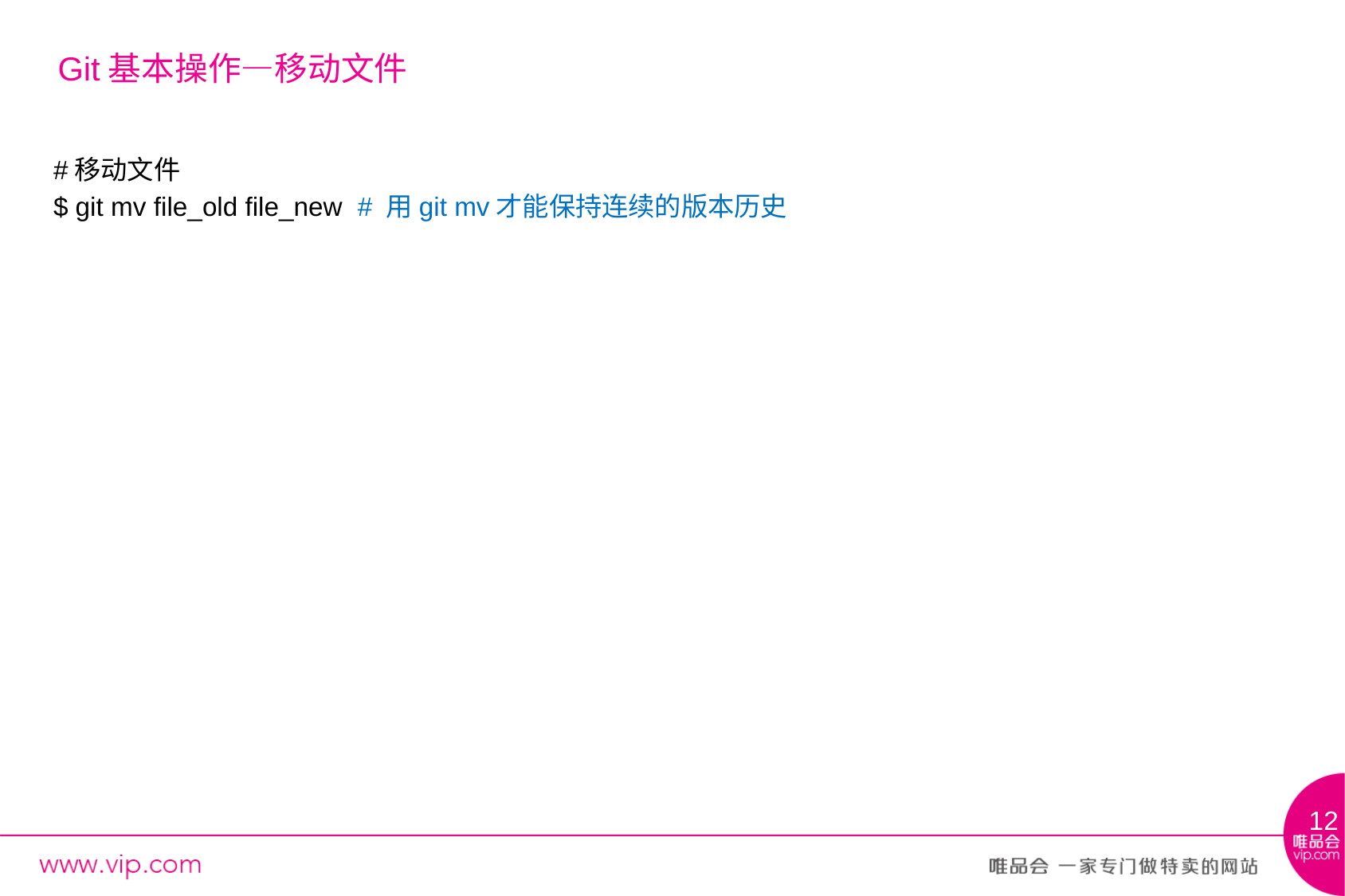

# Git基本操作—移动文件
#移动文件
$ git mv file_old file_new  # 用git mv才能保持连续的版本历史